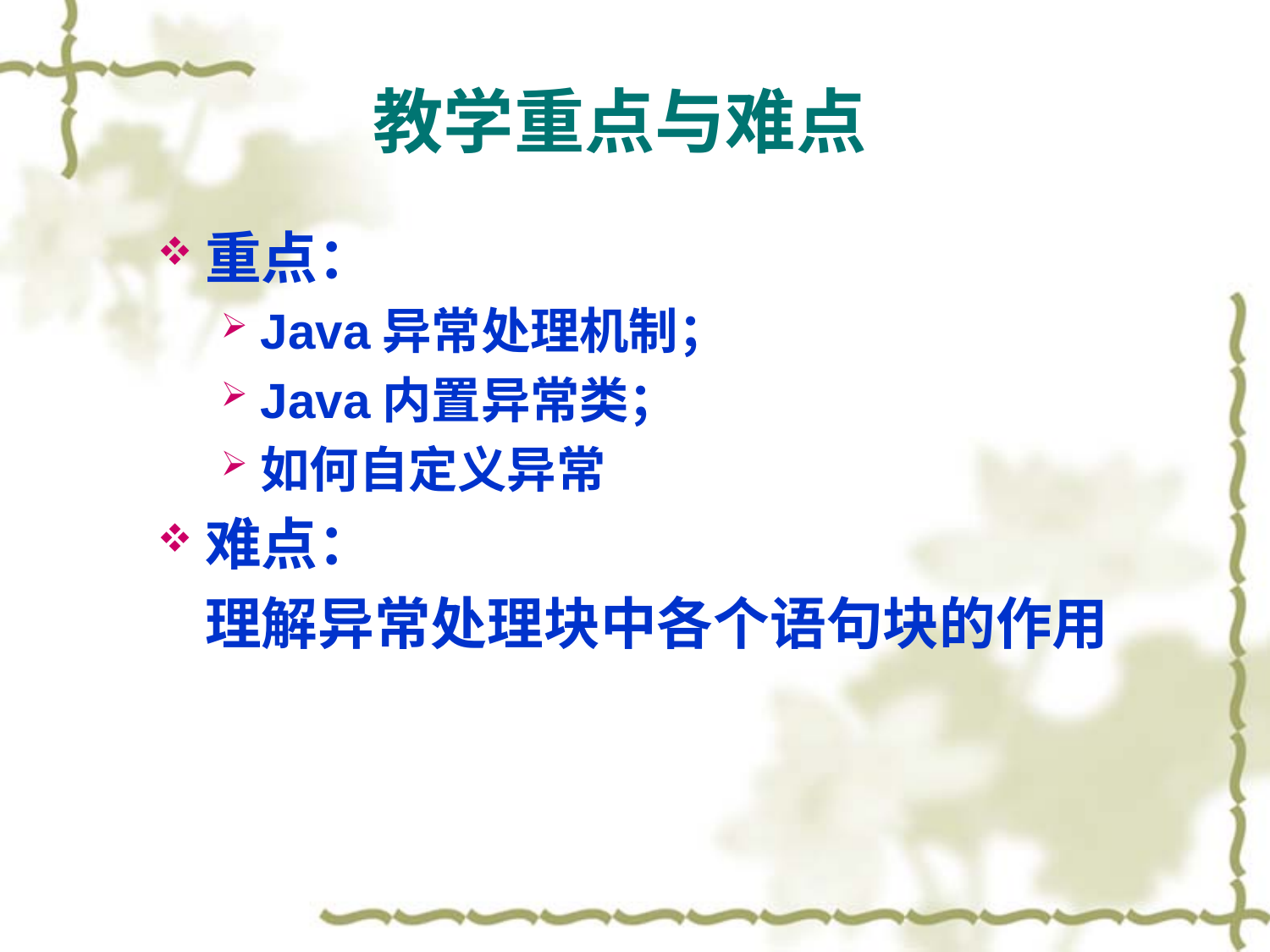

# 教学重点与难点
重点：
Java异常处理机制；
Java内置异常类；
如何自定义异常
难点：
	理解异常处理块中各个语句块的作用
3